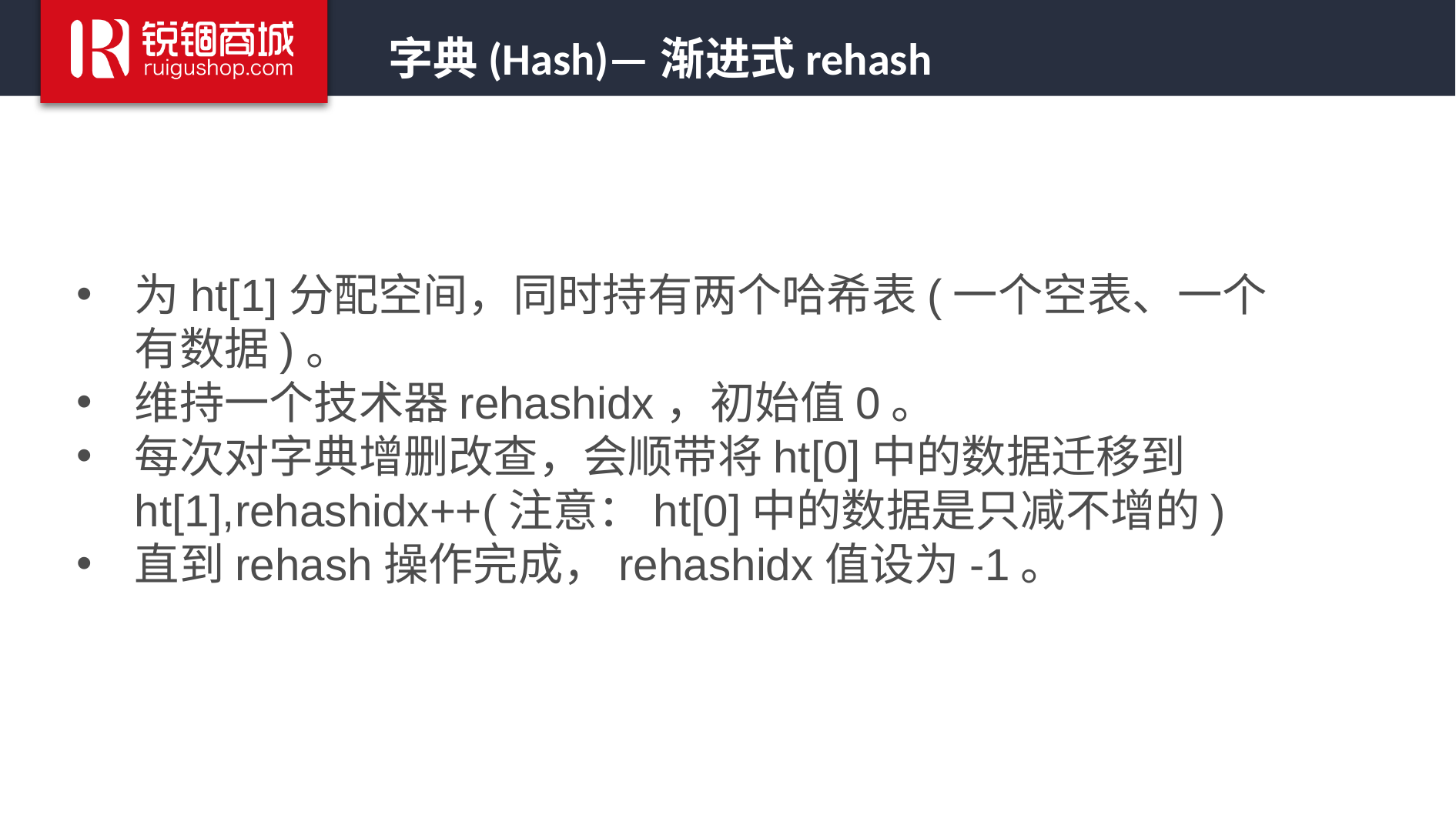

字典(Hash)—渐进式rehash

为ht[1]分配空间，同时持有两个哈希表(一个空表、一个有数据)。
维持一个技术器rehashidx，初始值0。
每次对字典增删改查，会顺带将ht[0]中的数据迁移到ht[1],rehashidx++(注意：ht[0]中的数据是只减不增的)
直到rehash操作完成，rehashidx值设为-1。